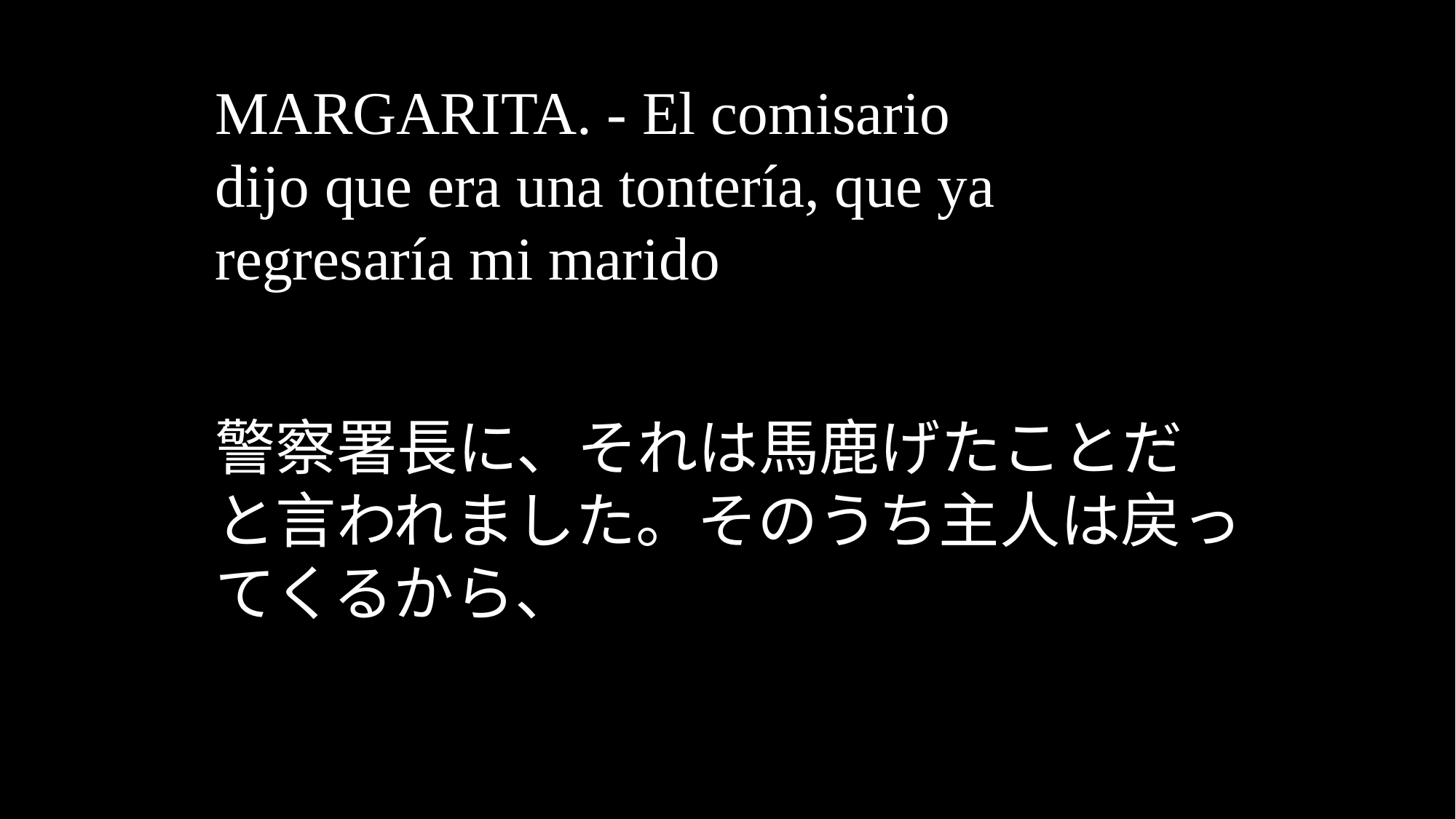

MARGARITA. - El comisario dijo que era una tontería, que ya regresaría mi marido

警察署長に、それは馬鹿げたことだと言われました。そのうち主人は戻ってくるから、